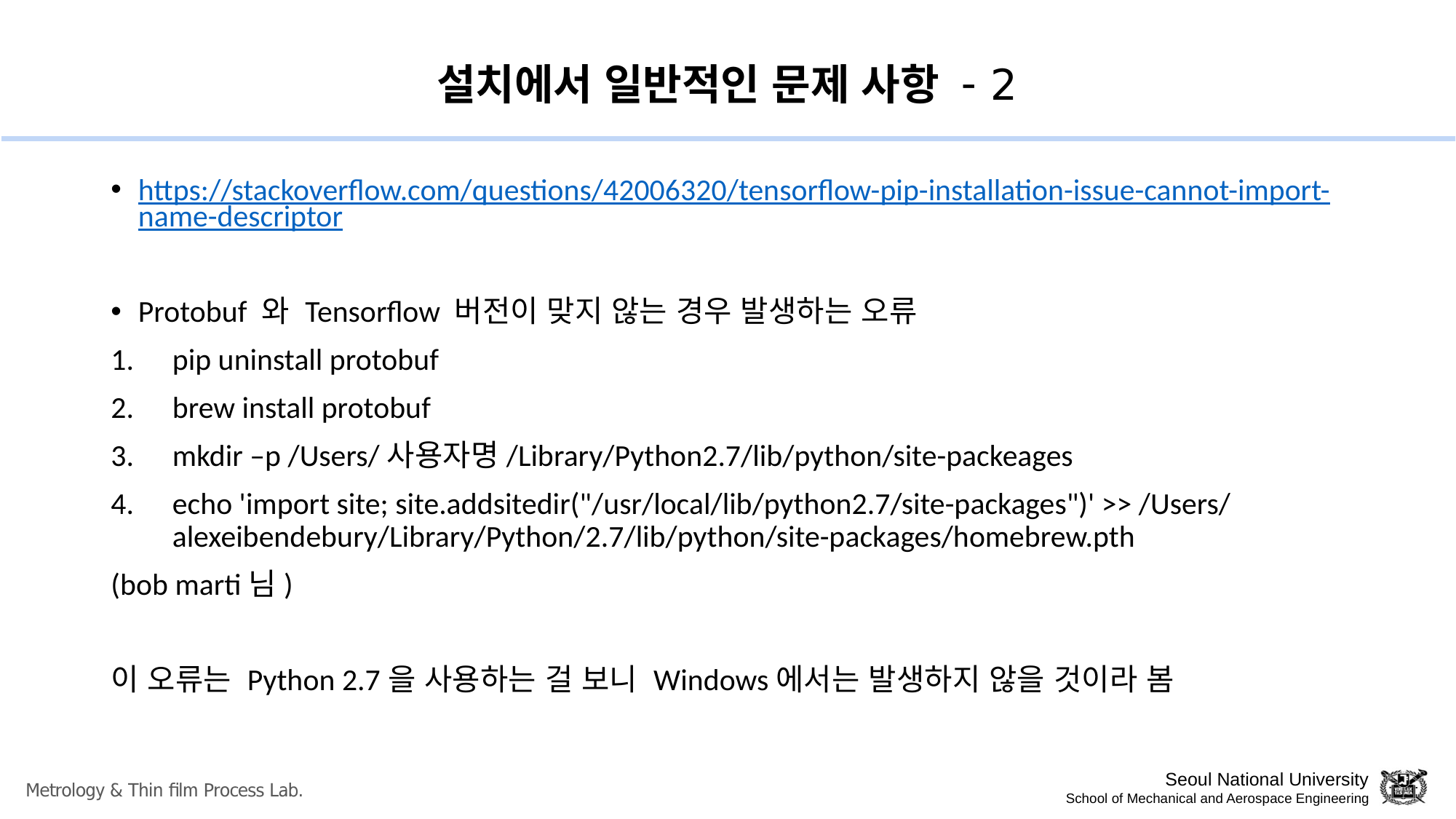

# 설치에서 일반적인 문제 사항 - 2
https://stackoverflow.com/questions/42006320/tensorflow-pip-installation-issue-cannot-import-name-descriptor

Protobuf 와 Tensorflow 버전이 맞지 않는 경우 발생하는 오류
pip uninstall protobuf
brew install protobuf
mkdir –p /Users/사용자명/Library/Python2.7/lib/python/site-packeages
echo 'import site; site.addsitedir("/usr/local/lib/python2.7/site-packages")' >> /Users/alexeibendebury/Library/Python/2.7/lib/python/site-packages/homebrew.pth
(bob marti님)

이 오류는 Python 2.7을 사용하는 걸 보니 Windows에서는 발생하지 않을 것이라 봄